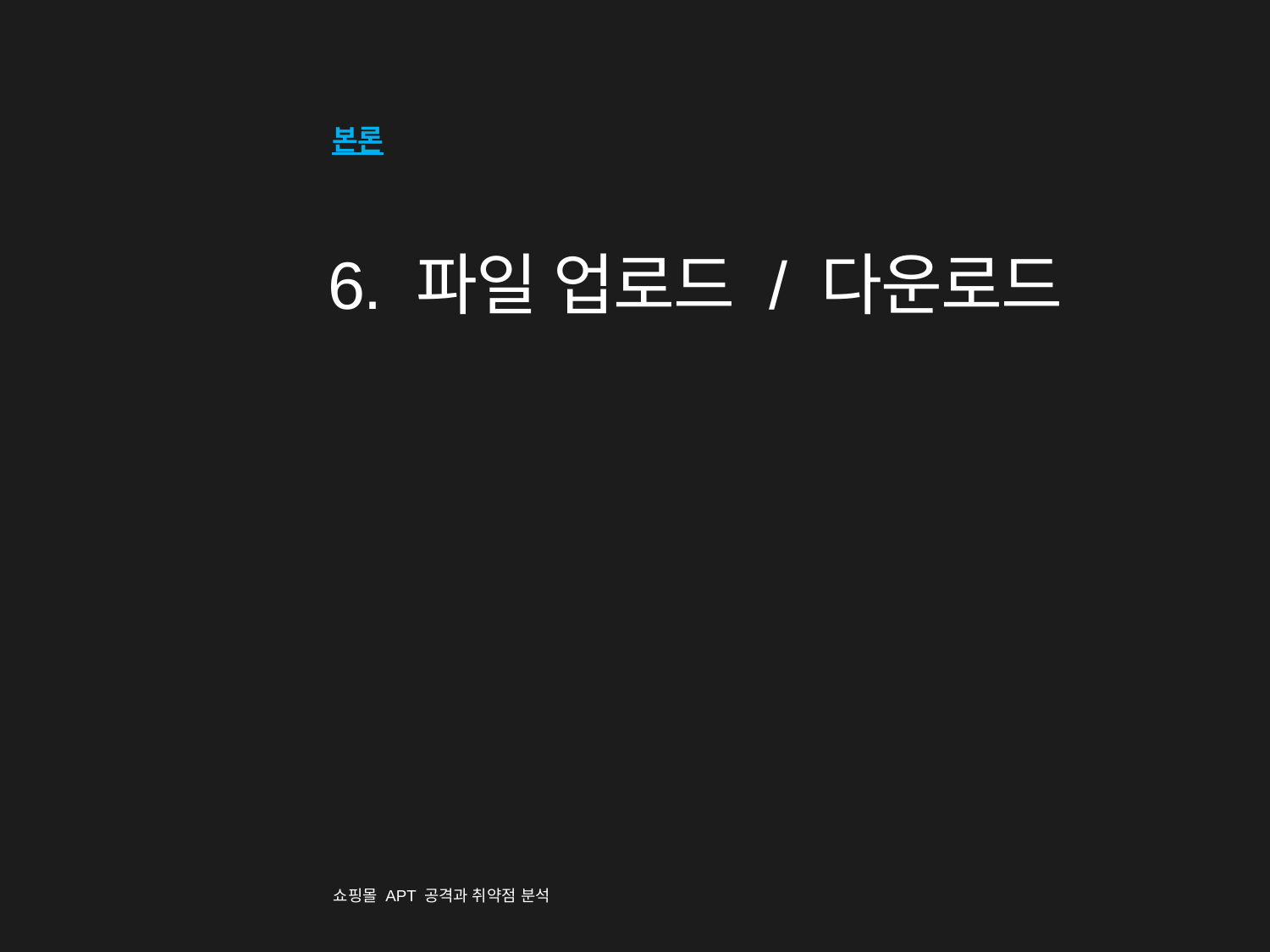

본론
# 6. 파일 업로드 / 다운로드
쇼핑몰 APT 공격과 취약점 분석